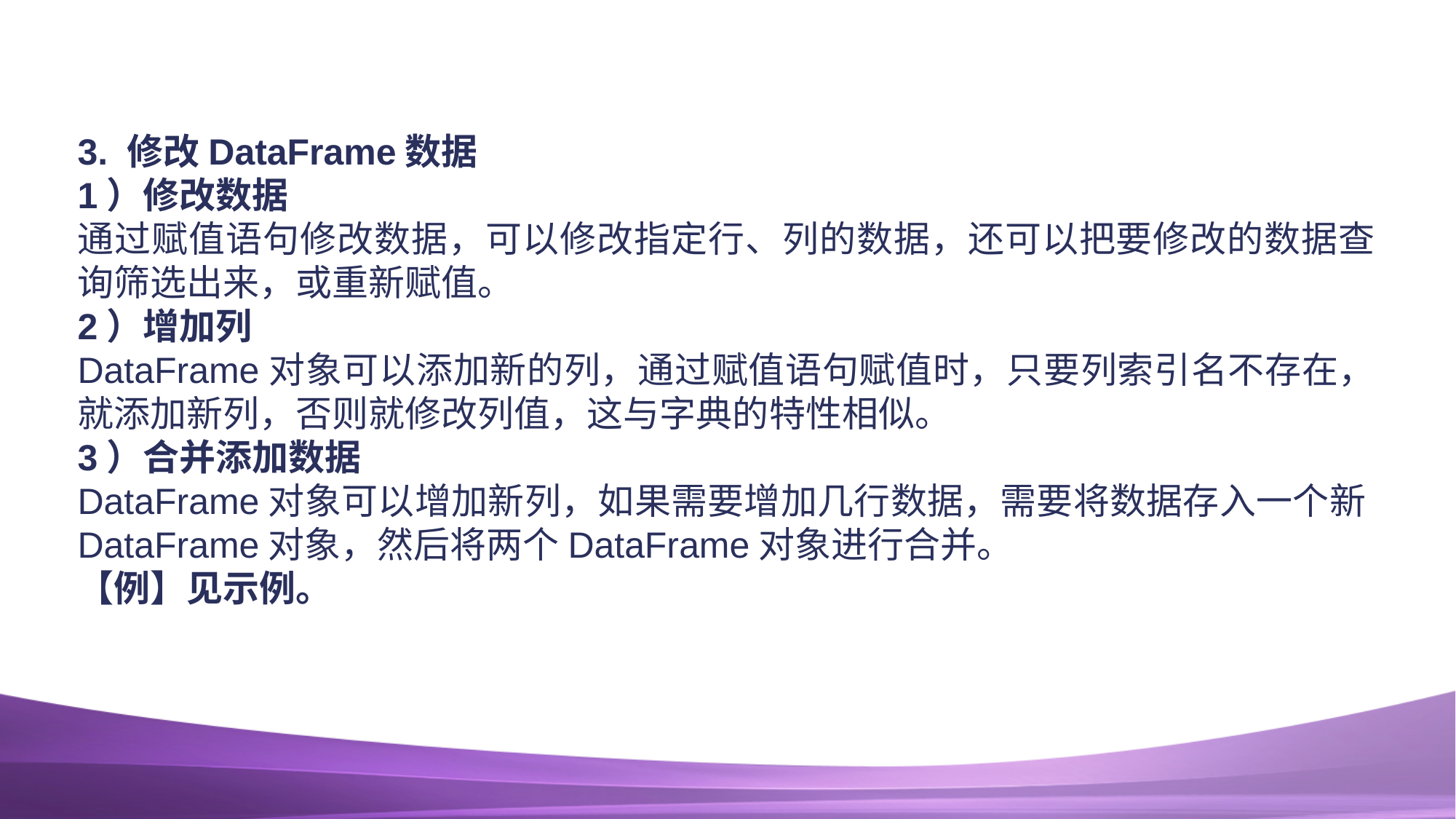

#
3. 修改DataFrame数据
1）修改数据
通过赋值语句修改数据，可以修改指定行、列的数据，还可以把要修改的数据查询筛选出来，或重新赋值。
2）增加列
DataFrame对象可以添加新的列，通过赋值语句赋值时，只要列索引名不存在，就添加新列，否则就修改列值，这与字典的特性相似。
3）合并添加数据
DataFrame对象可以增加新列，如果需要增加几行数据，需要将数据存入一个新DataFrame对象，然后将两个DataFrame对象进行合并。
【例】见示例。